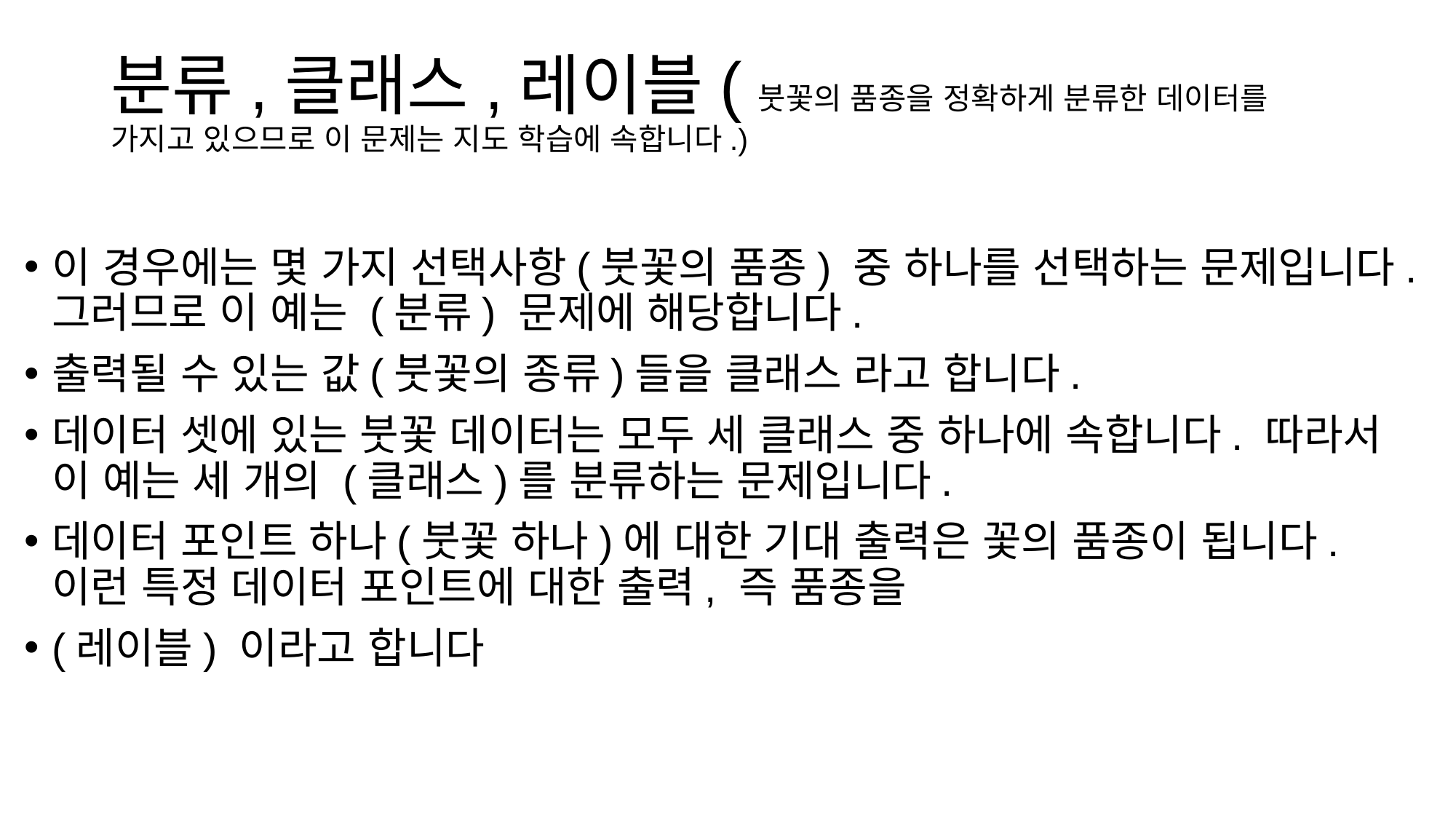

# 분류,클래스,레이블(붓꽃의 품종을 정확하게 분류한 데이터를 가지고 있으므로 이 문제는 지도 학습에 속합니다.)

이 경우에는 몇 가지 선택사항(붓꽃의 품종) 중 하나를 선택하는 문제입니다. 그러므로 이 예는 (분류) 문제에 해당합니다.
출력될 수 있는 값(붓꽃의 종류)들을 클래스 라고 합니다.
데이터 셋에 있는 붓꽃 데이터는 모두 세 클래스 중 하나에 속합니다. 따라서 이 예는 세 개의 (클래스)를 분류하는 문제입니다.
데이터 포인트 하나(붓꽃 하나)에 대한 기대 출력은 꽃의 품종이 됩니다. 이런 특정 데이터 포인트에 대한 출력, 즉 품종을
(레이블) 이라고 합니다